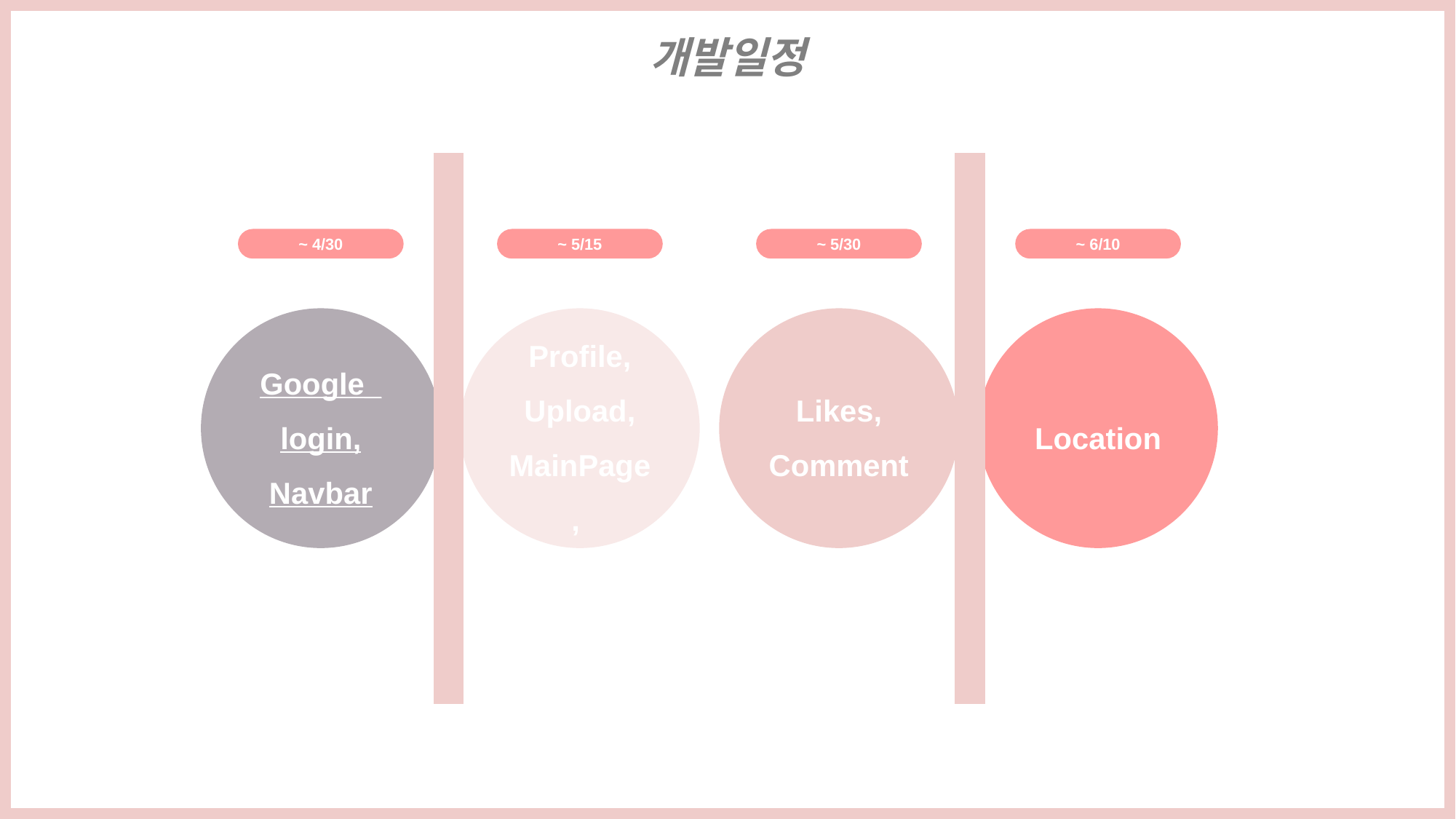

개발일정

~ 4/30
~ 5/15
~ 5/30
~ 6/10
Google_
login,
Navbar
Profile,
Upload, MainPage,
Location
Likes,
Comment